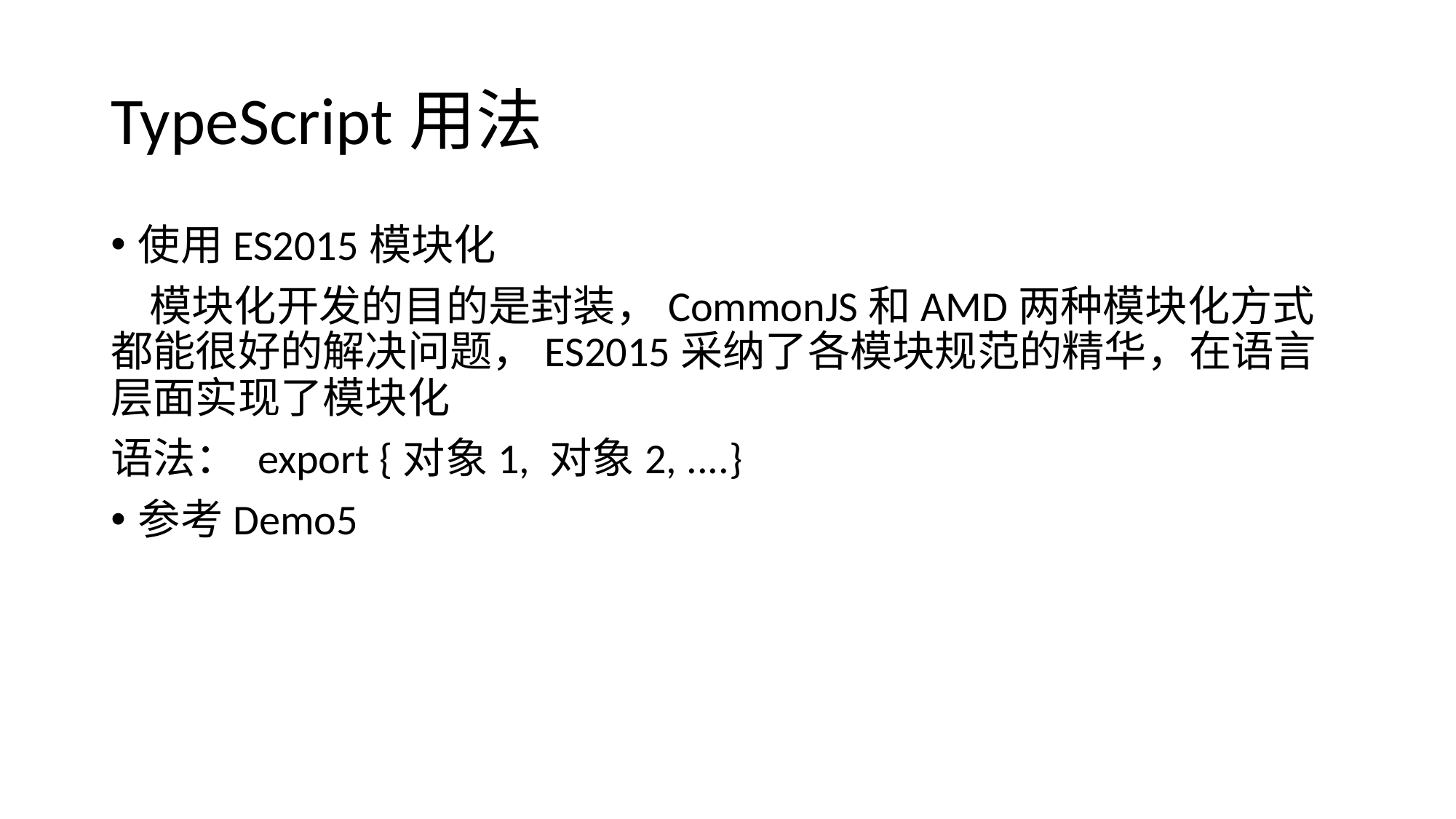

# TypeScript用法
使用ES2015模块化
   模块化开发的目的是封装，CommonJS和AMD两种模块化方式都能很好的解决问题，ES2015采纳了各模块规范的精华，在语言层面实现了模块化
语法： export {对象1, 对象2, ....}
参考Demo5